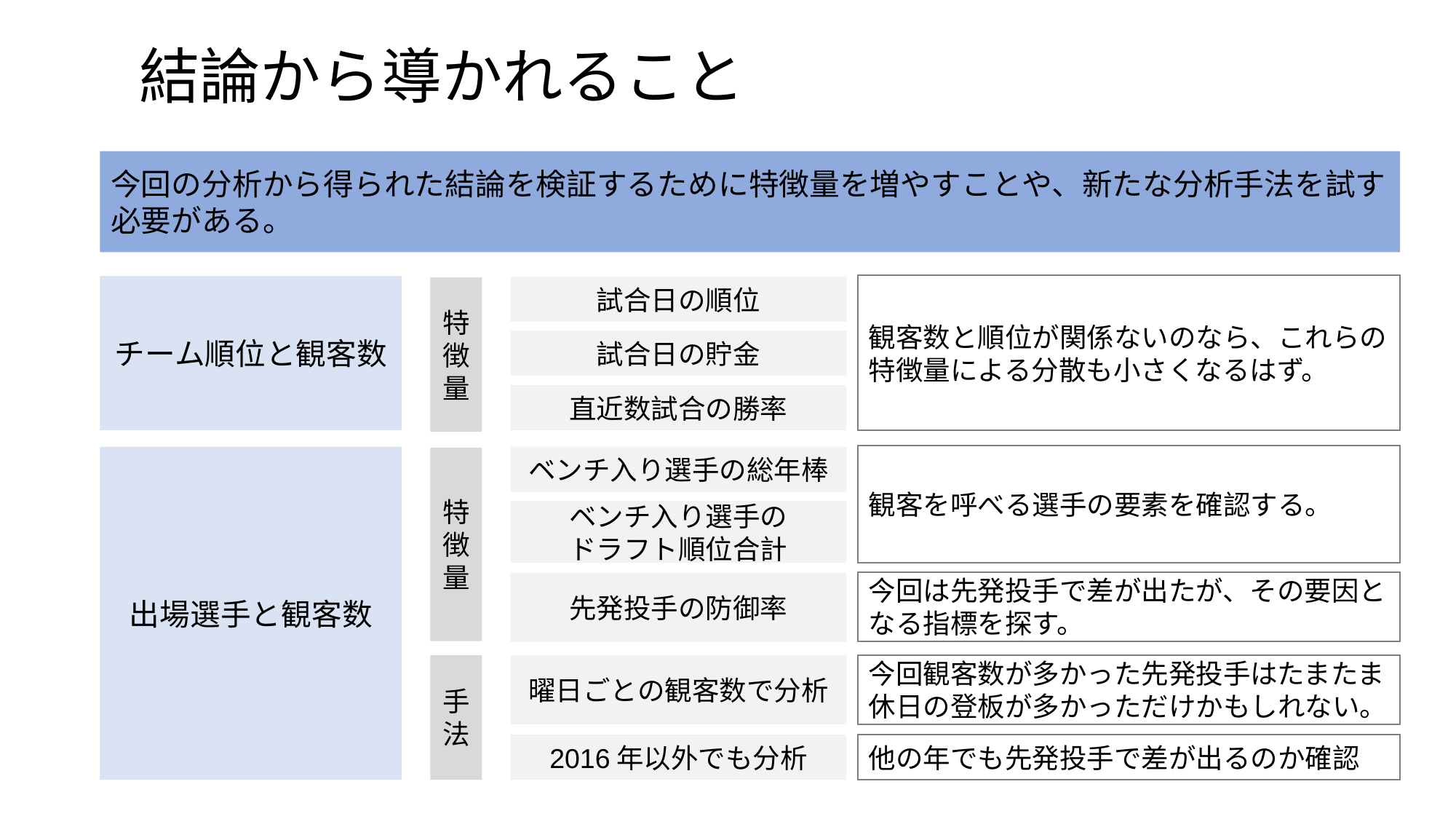

# 結論から導かれること
今回の分析から得られた結論を検証するために特徴量を増やすことや、新たな分析手法を試す必要がある。
観客数と順位が関係ないのなら、これらの特徴量による分散も小さくなるはず。
チーム順位と観客数
試合日の順位
特徴量
試合日の貯金
直近数試合の勝率
観客を呼べる選手の要素を確認する。
出場選手と観客数
ベンチ入り選手の総年棒
特徴量
ベンチ入り選手の
ドラフト順位合計
今回は先発投手で差が出たが、その要因となる指標を探す。
先発投手の防御率
手法
今回観客数が多かった先発投手はたまたま休日の登板が多かっただけかもしれない。
曜日ごとの観客数で分析
2016年以外でも分析
他の年でも先発投手で差が出るのか確認